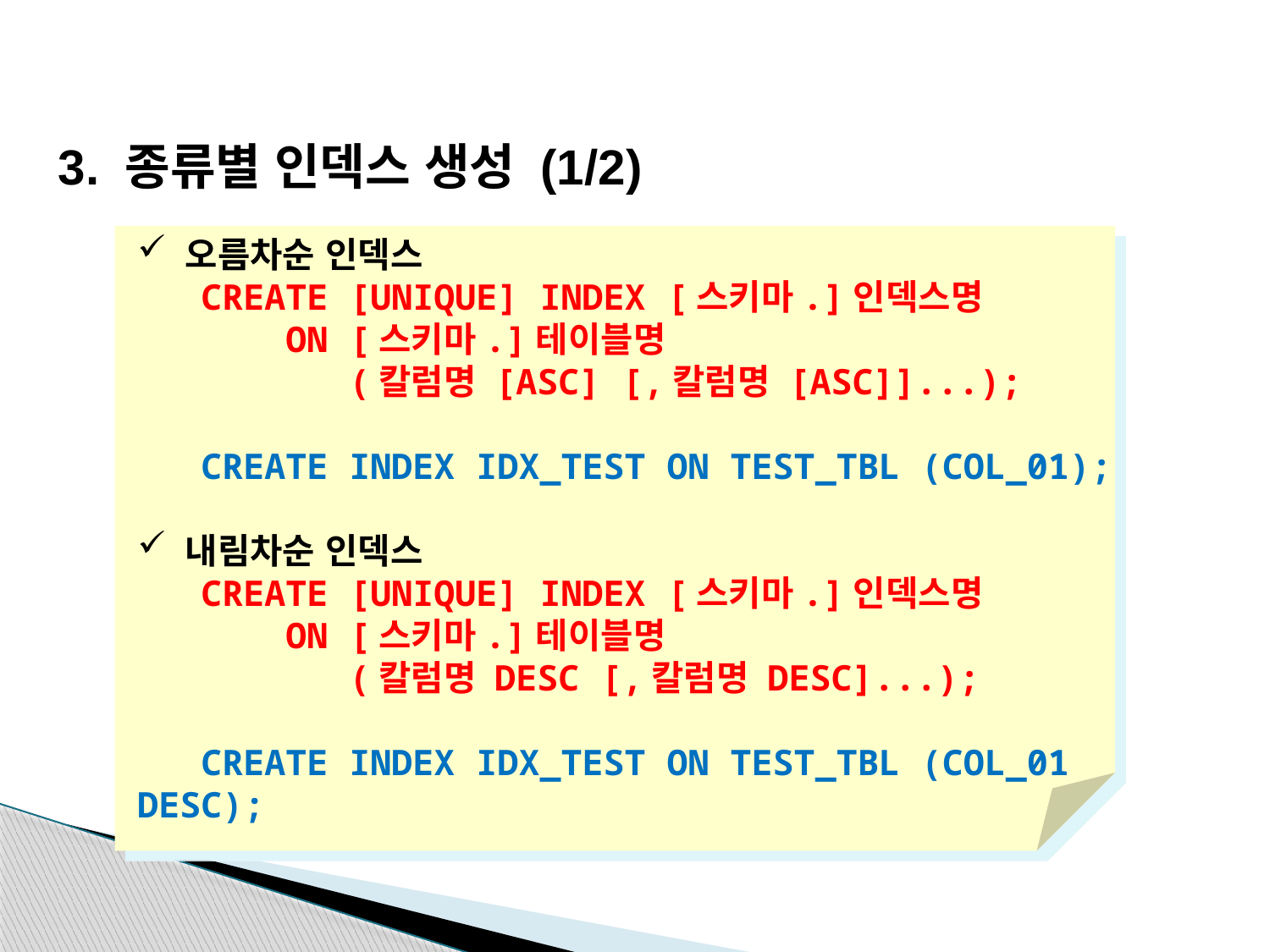

3. 종류별 인덱스 생성 (1/2)
오름차순 인덱스
   CREATE [UNIQUE] INDEX [스키마.]인덱스명
       ON [스키마.]테이블명
          (칼럼명 [ASC] [,칼럼명 [ASC]]...);

   CREATE INDEX IDX_TEST ON TEST_TBL (COL_01);

내림차순 인덱스
   CREATE [UNIQUE] INDEX [스키마.]인덱스명
       ON [스키마.]테이블명
          (칼럼명 DESC [,칼럼명 DESC]...);

   CREATE INDEX IDX_TEST ON TEST_TBL (COL_01 DESC);